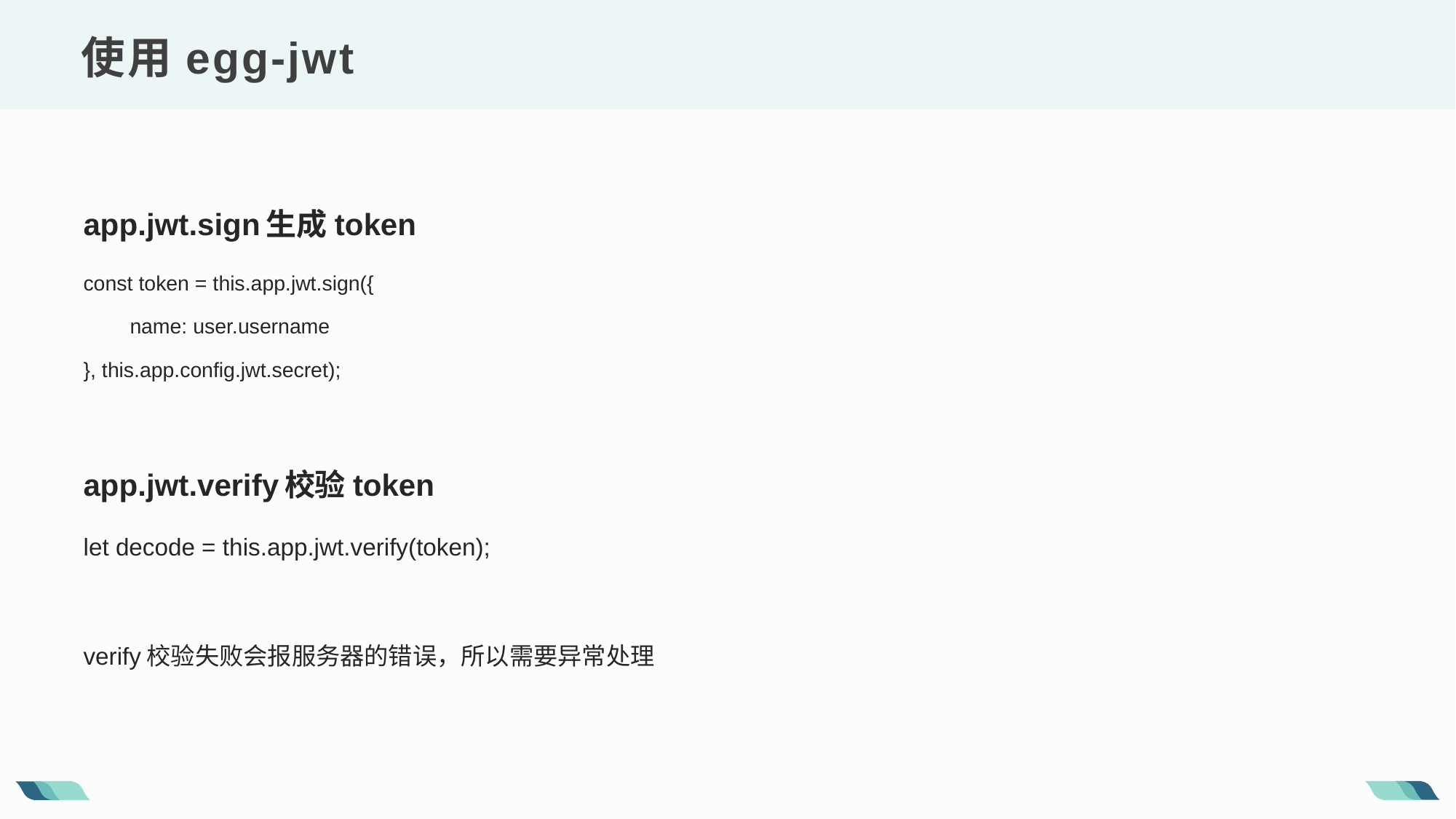

使用egg-jwt
app.jwt.sign生成token
const token = this.app.jwt.sign({
        name: user.username
}, this.app.config.jwt.secret);
app.jwt.verify校验token
let decode = this.app.jwt.verify(token);

verify校验失败会报服务器的错误，所以需要异常处理